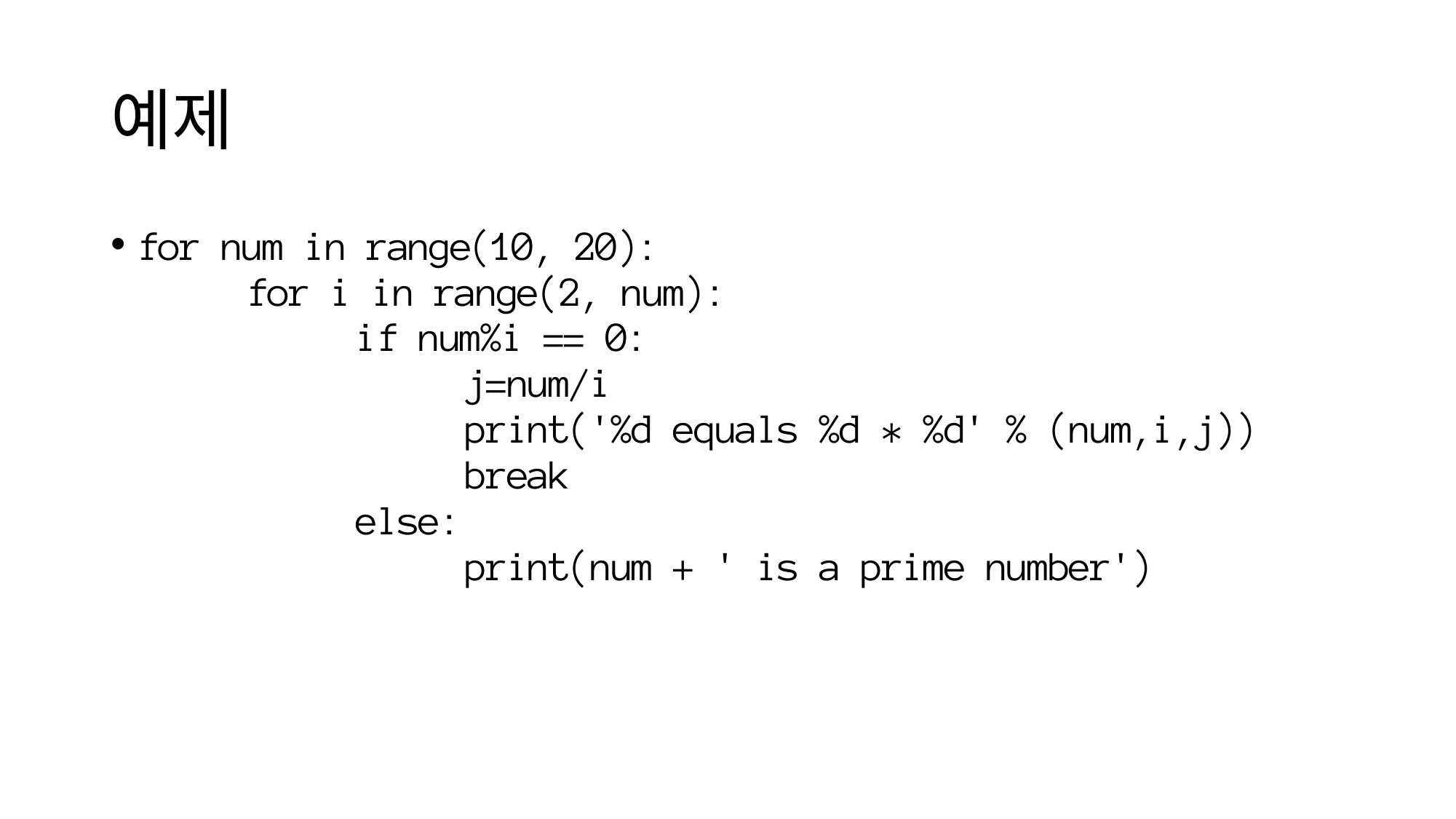

# 예제
for num in range(10, 20):
	for i in range(2, num):
		if num%i == 0:
			j=num/i
			print('%d equals %d * %d' % (num,i,j))
			break
		else:
			print(num + ' is a prime number')